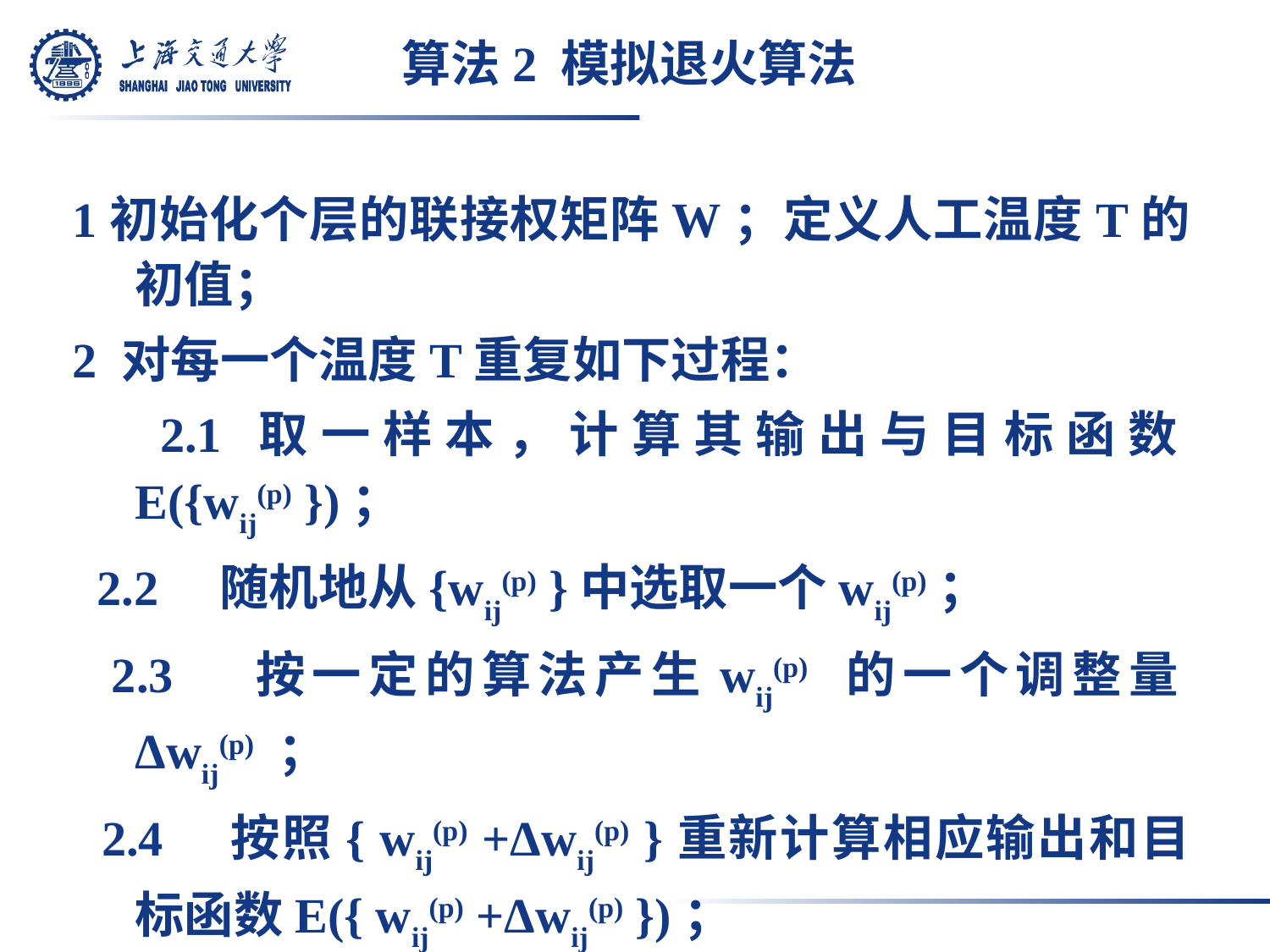

# 算法2 模拟退火算法
1初始化个层的联接权矩阵W；定义人工温度T的初值；
2 对每一个温度T重复如下过程：
	 2.1 取一样本，计算其输出与目标函数E({wij(p) })；
  2.2    随机地从{wij(p) }中选取一个wij(p)；
  2.3    按一定的算法产生wij(p) 的一个调整量Δwij(p) ；
  2.4    按照{ wij(p) +Δwij(p) }重新计算相应输出和目标函数E({ wij(p) +Δwij(p) })；
  2.5    ΔE= E({ wij(p) +Δwij(p) })- E({ wij(p) })；